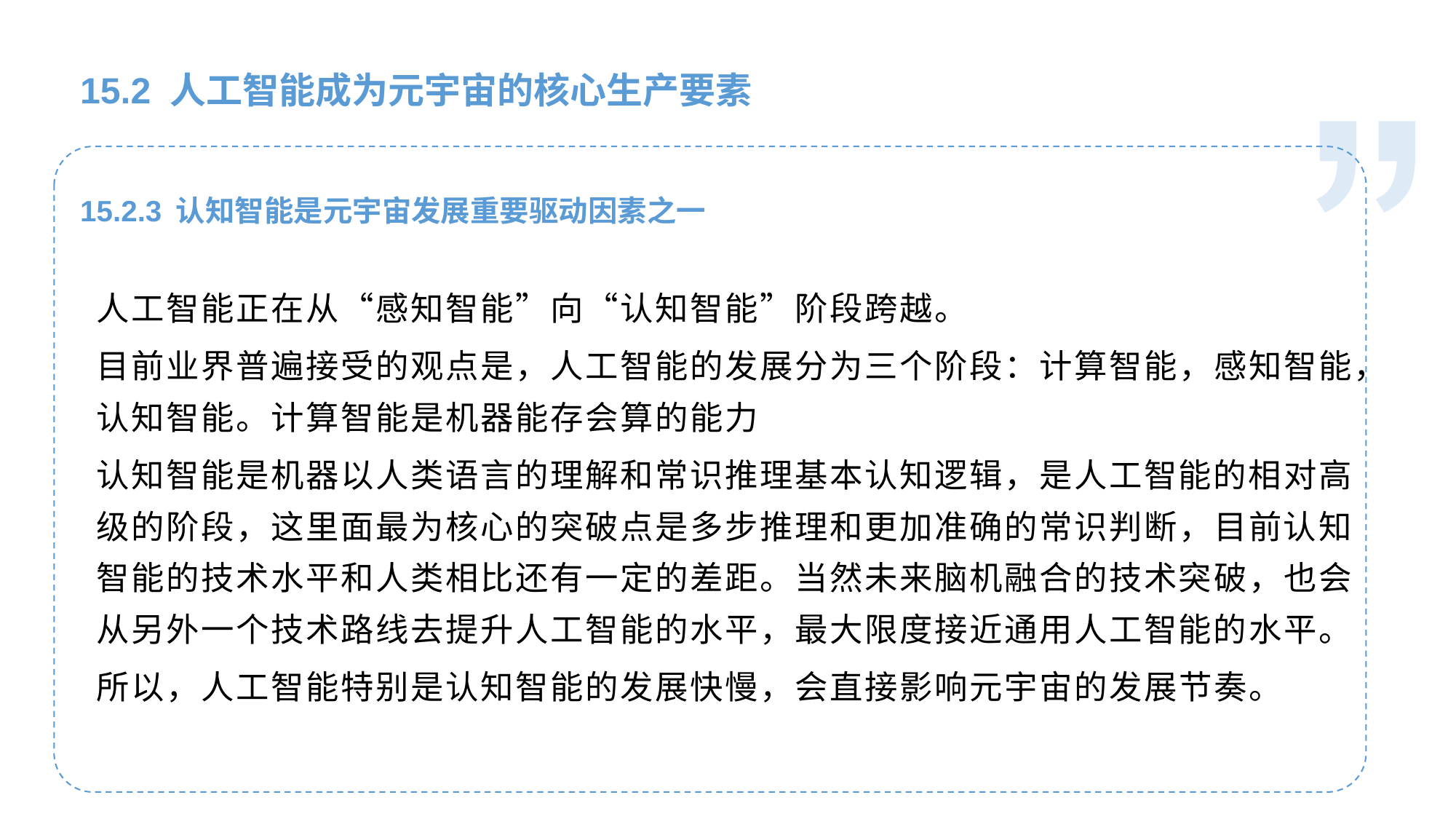

人工智能基础
15.2 人工智能成为元宇宙的核心生产要素

15.2.3 认知智能是元宇宙发展重要驱动因素之一
人工智能正在从“感知智能”向“认知智能”阶段跨越。
目前业界普遍接受的观点是，人工智能的发展分为三个阶段：计算智能，感知智能，认知智能。计算智能是机器能存会算的能力
认知智能是机器以人类语言的理解和常识推理基本认知逻辑，是人工智能的相对高级的阶段，这里面最为核心的突破点是多步推理和更加准确的常识判断，目前认知智能的技术水平和人类相比还有一定的差距。当然未来脑机融合的技术突破，也会从另外一个技术路线去提升人工智能的水平，最大限度接近通用人工智能的水平。
所以，人工智能特别是认知智能的发展快慢，会直接影响元宇宙的发展节奏。